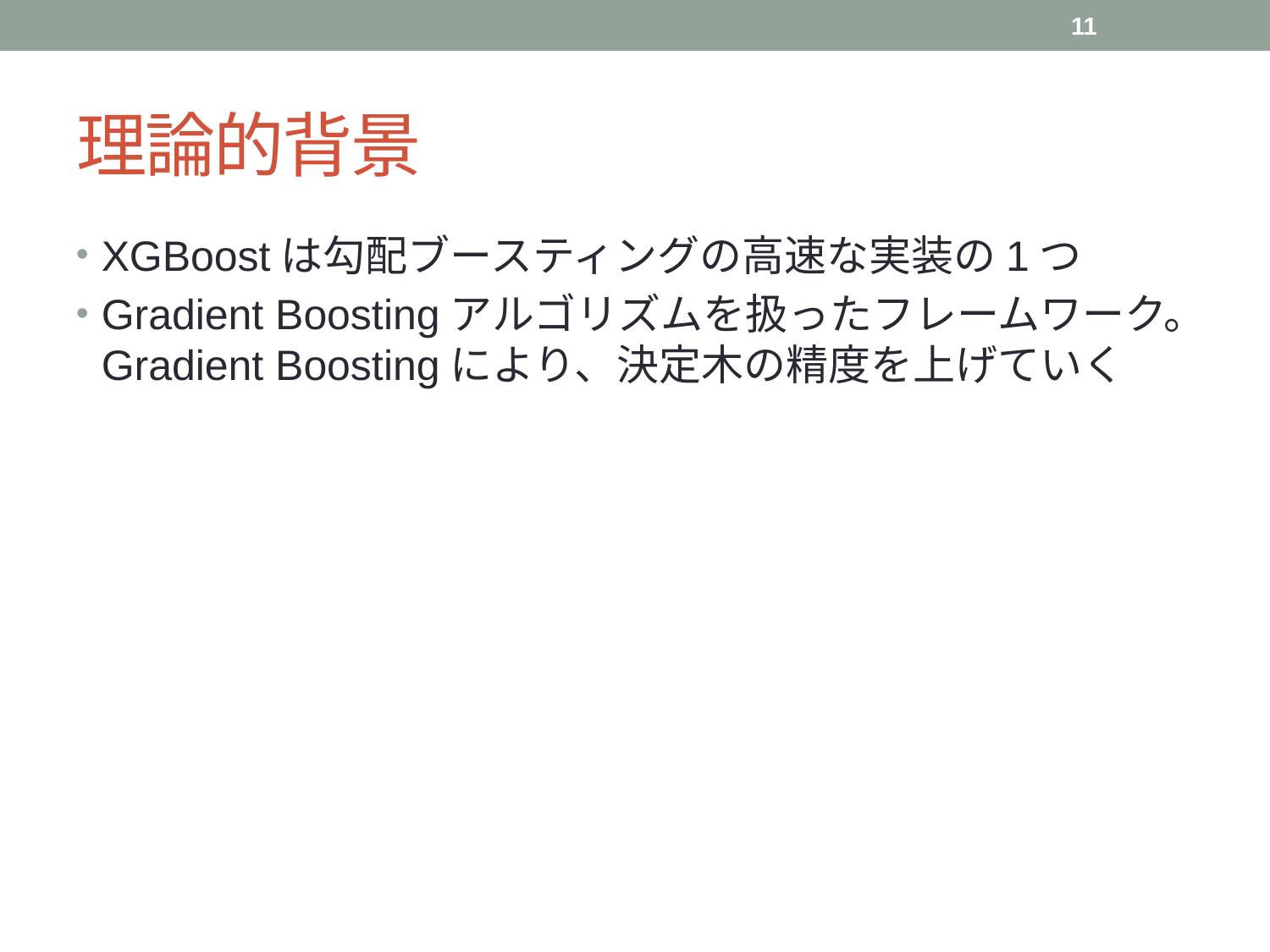

11
# 理論的背景
XGBoostは勾配ブースティングの高速な実装の1つ
Gradient Boostingアルゴリズムを扱ったフレームワーク。Gradient Boostingにより、決定木の精度を上げていく